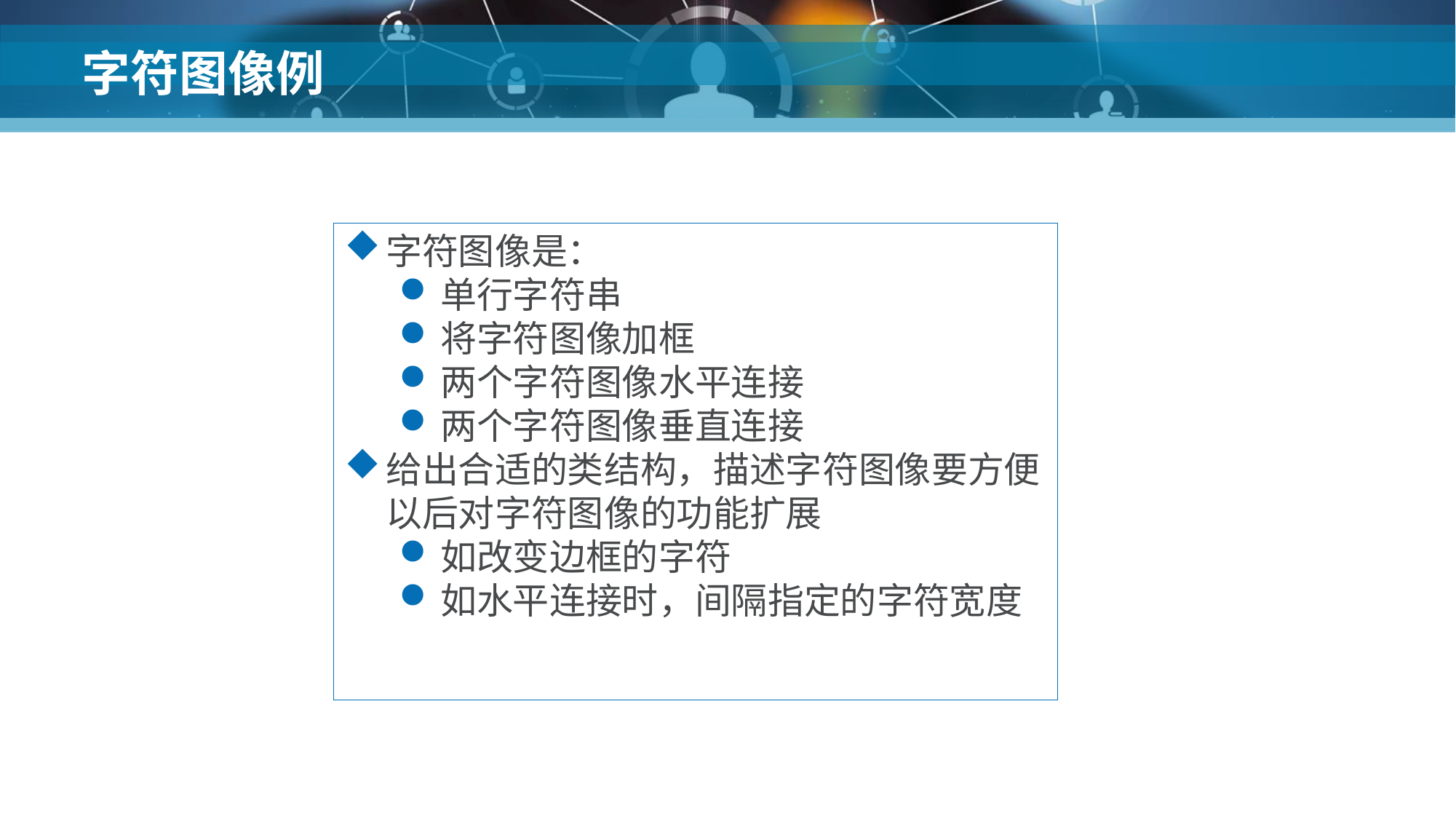

# 字符图像例
字符图像是：
单行字符串
将字符图像加框
两个字符图像水平连接
两个字符图像垂直连接
给出合适的类结构，描述字符图像要方便以后对字符图像的功能扩展
如改变边框的字符
如水平连接时，间隔指定的字符宽度